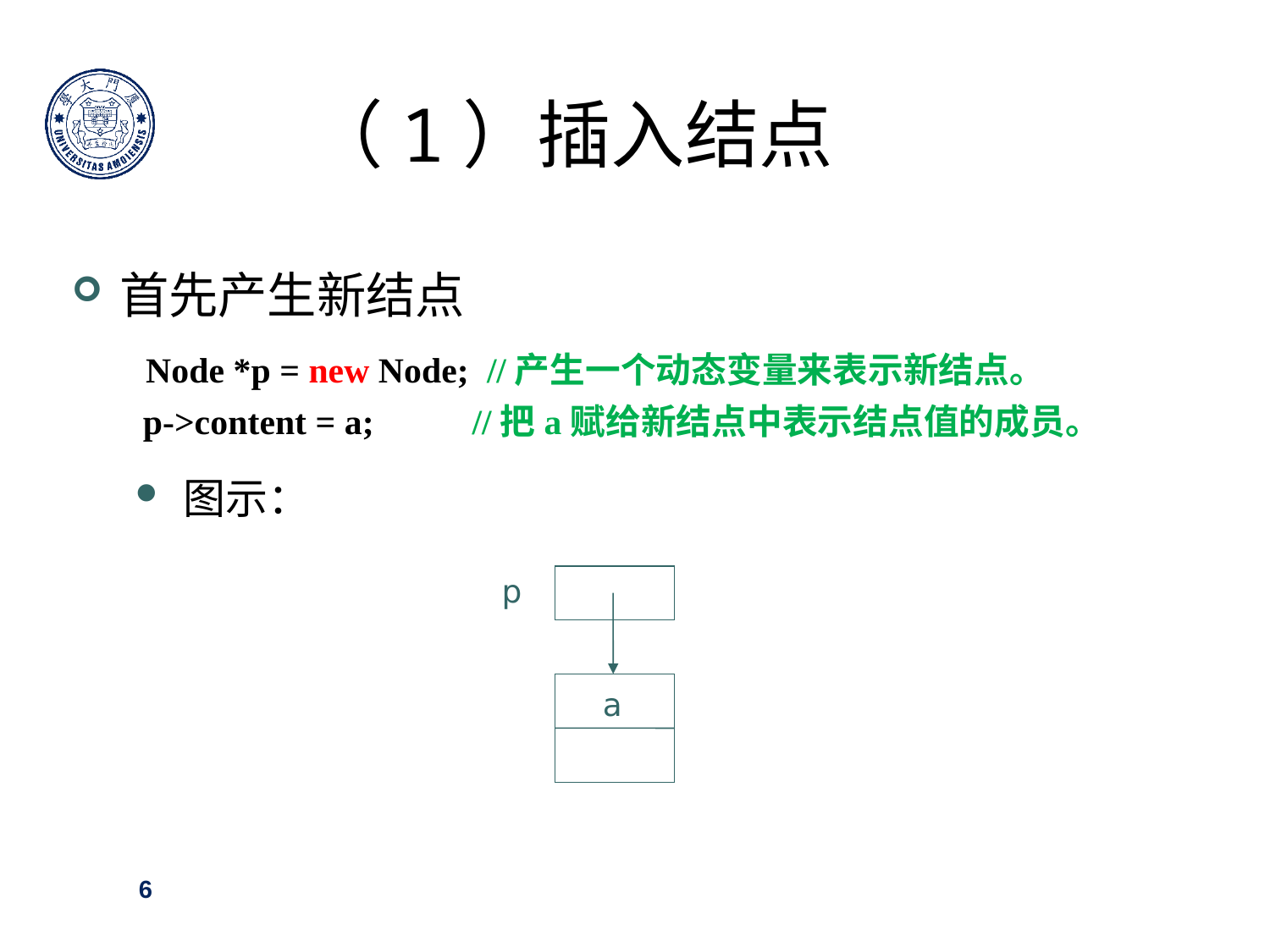

（1）插入结点
首先产生新结点
      Node *p = new Node;  //产生一个动态变量来表示新结点。
        p->content = a;           //把a赋给新结点中表示结点值的成员。
图示：

p

a
6